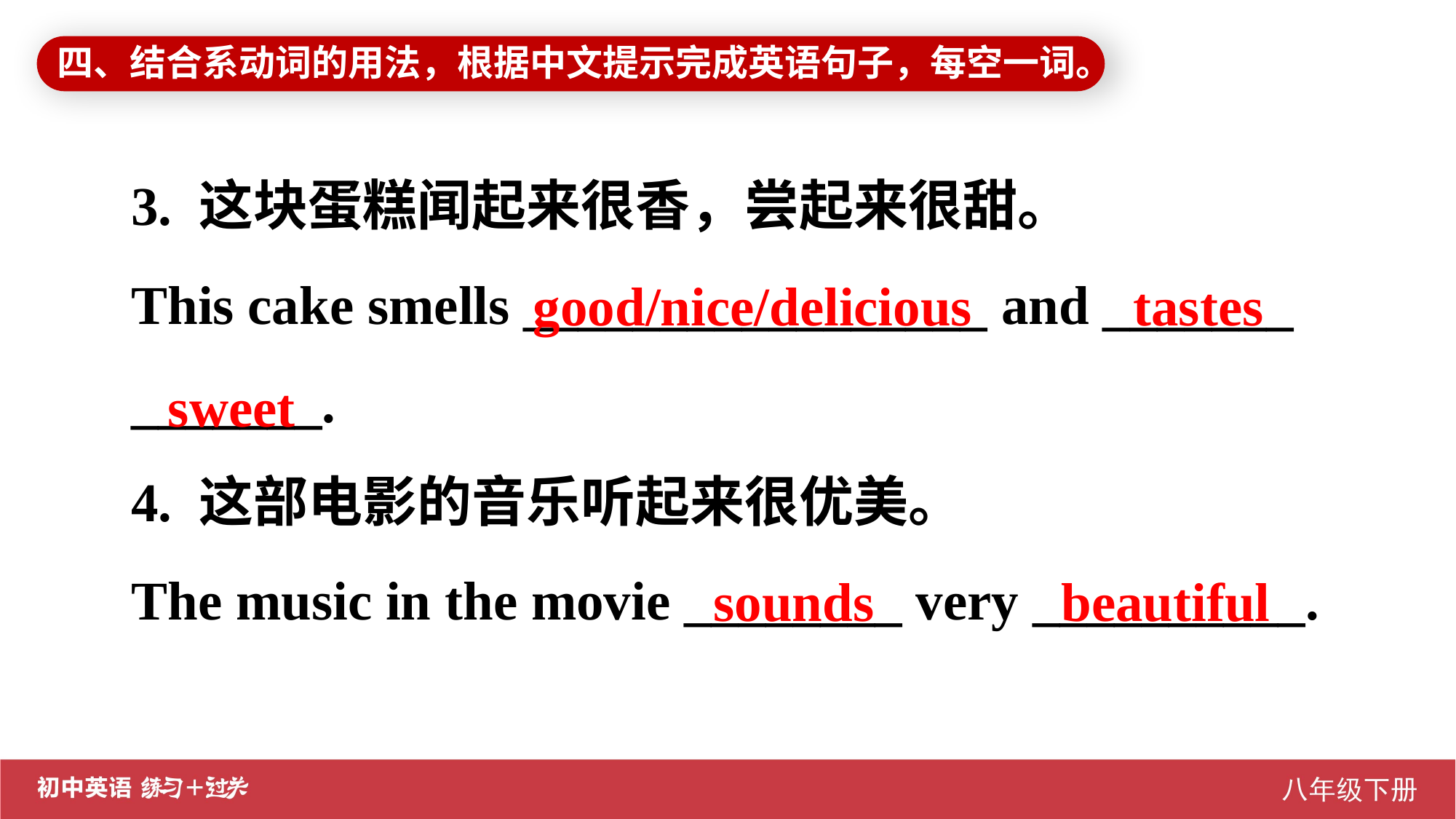

四、结合系动词的用法，根据中文提示完成英语句子，每空一词。

3. 这块蛋糕闻起来很香，尝起来很甜。
This cake smells _________________ and _______  _______.
4. 这部电影的音乐听起来很优美。
The music in the movie ________ very __________.
good/nice/delicious
tastes
sweet
sounds
beautiful